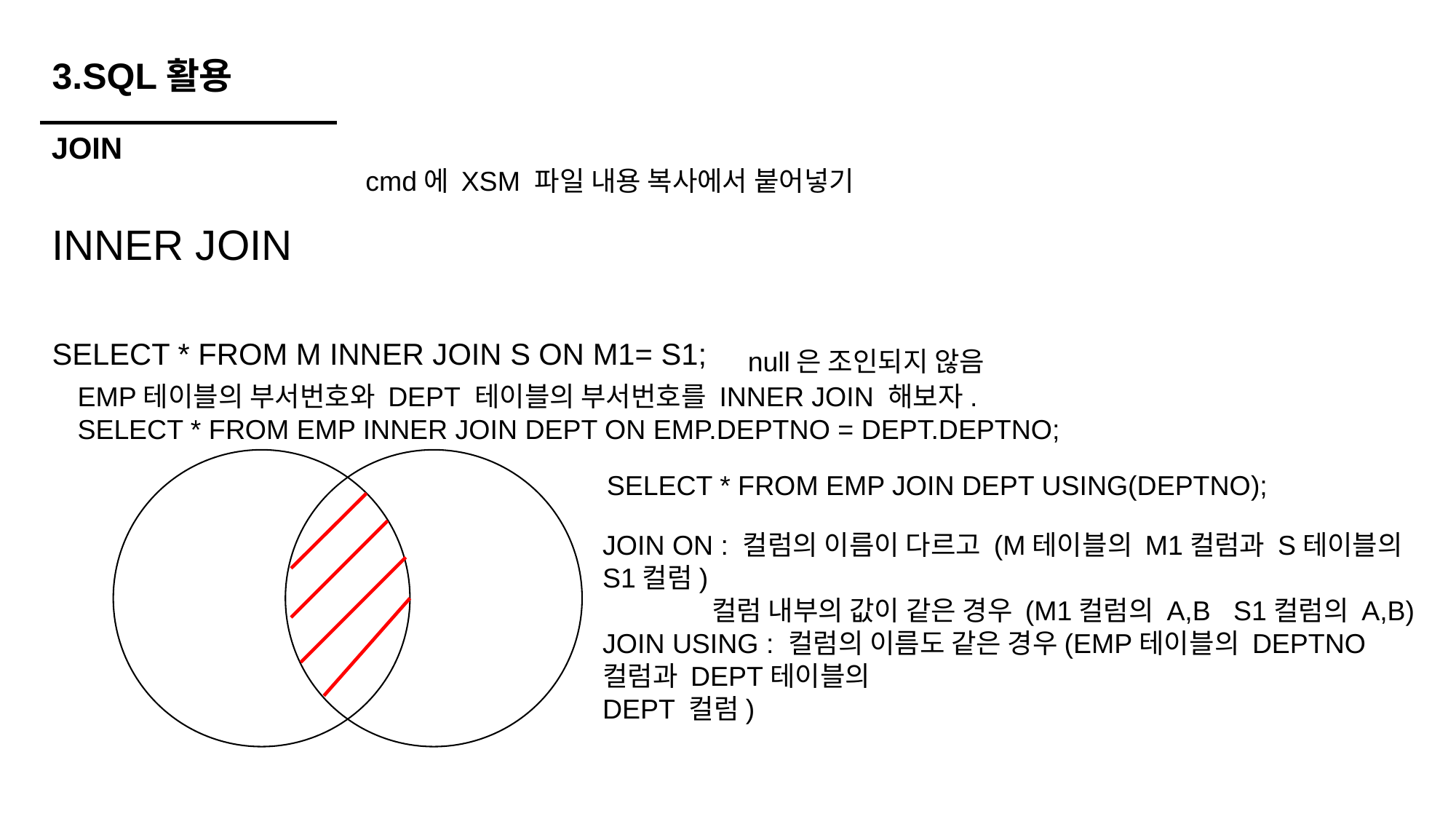

# 3.SQL활용
JOIN
cmd에 XSM 파일 내용 복사에서 붙어넣기
INNER JOIN

SELECT * FROM M INNER JOIN S ON M1= S1;
null은 조인되지 않음
EMP테이블의 부서번호와 DEPT 테이블의 부서번호를 INNER JOIN 해보자.
SELECT * FROM EMP INNER JOIN DEPT ON EMP.DEPTNO = DEPT.DEPTNO;

SELECT * FROM EMP JOIN DEPT USING(DEPTNO);
JOIN ON : 컬럼의 이름이 다르고 (M테이블의 M1컬럼과 S테이블의 S1컬럼)
	컬럼 내부의 값이 같은 경우 (M1컬럼의 A,B   S1컬럼의 A,B)
JOIN USING : 컬럼의 이름도 같은 경우(EMP테이블의 DEPTNO컬럼과 DEPT테이블의
DEPT 컬럼)